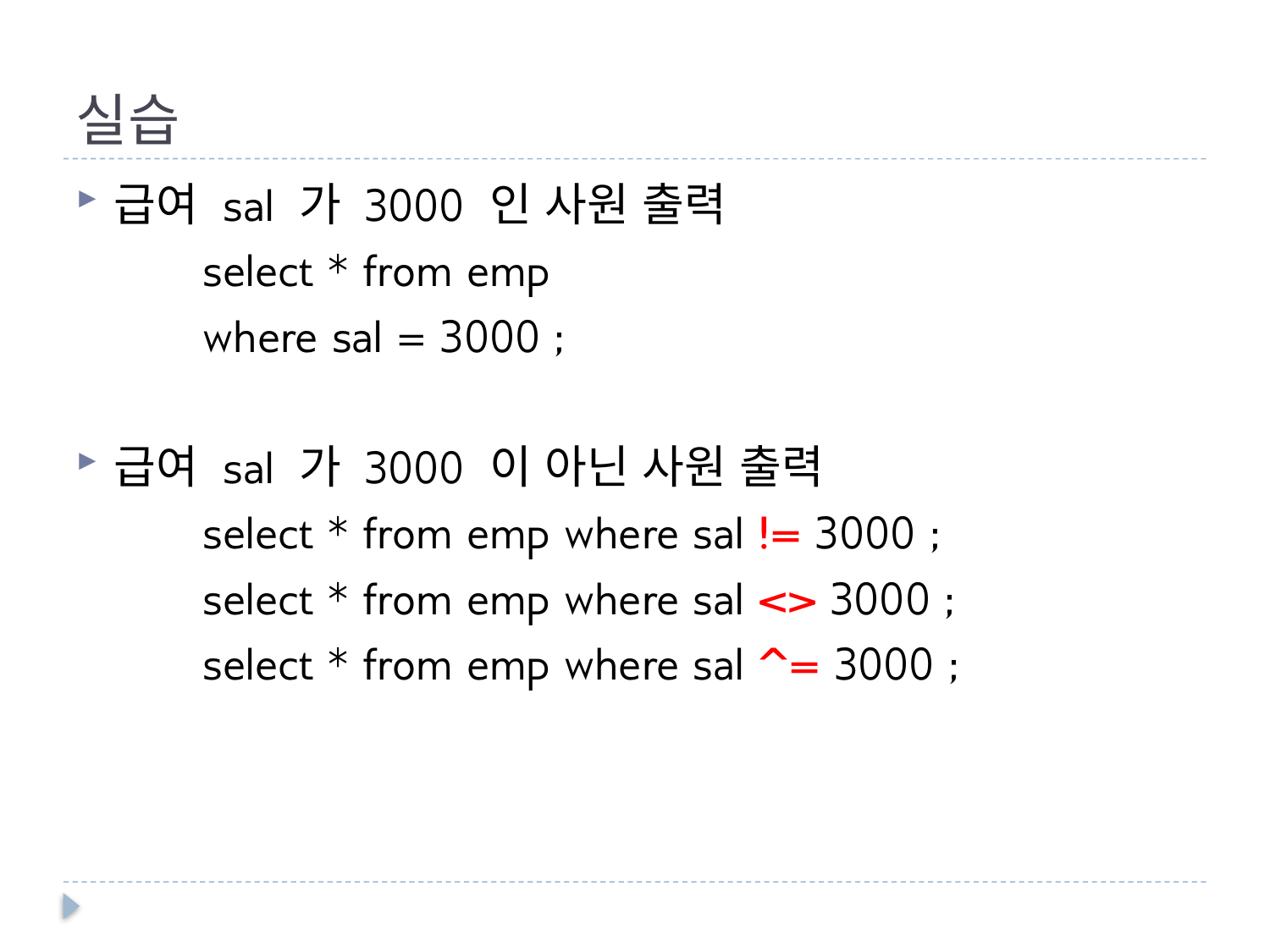

# 실습
급여 sal 가 3000 인 사원 출력
	select * from emp
	where sal = 3000 ;

급여 sal 가 3000 이 아닌 사원 출력
	select * from emp where sal != 3000 ;
	select * from emp where sal <> 3000 ;
	select * from emp where sal ^= 3000 ;